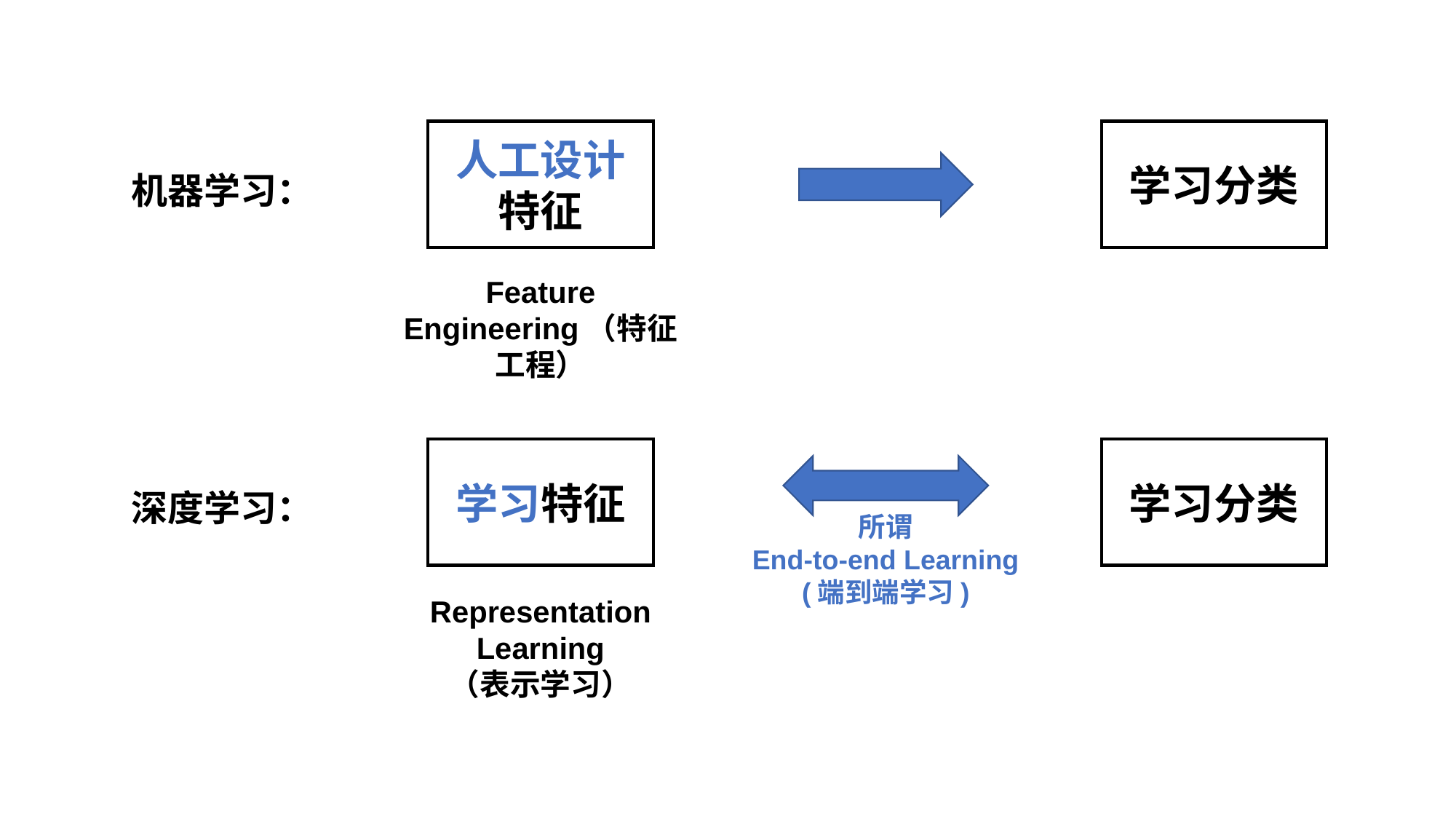

人工设计特征
学习分类

机器学习：
Feature Engineering（特征工程）
学习特征
学习分类

深度学习：
所谓
End-to-end Learning
(端到端学习)
Representation Learning
（表示学习）